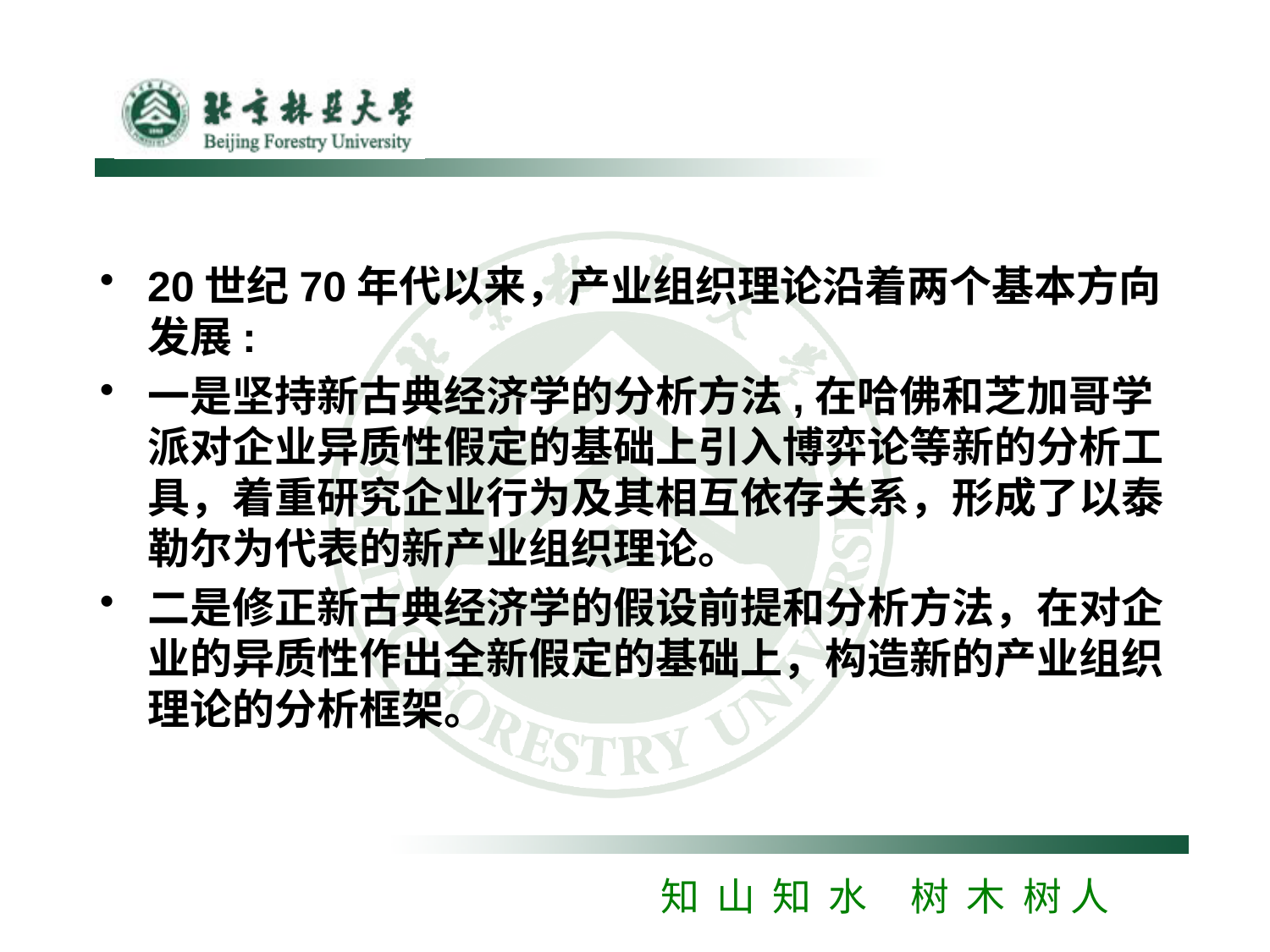

#
20世纪70年代以来，产业组织理论沿着两个基本方向发展:
一是坚持新古典经济学的分析方法,在哈佛和芝加哥学派对企业异质性假定的基础上引入博弈论等新的分析工具，着重研究企业行为及其相互依存关系，形成了以泰勒尔为代表的新产业组织理论。
二是修正新古典经济学的假设前提和分析方法，在对企业的异质性作出全新假定的基础上，构造新的产业组织理论的分析框架。